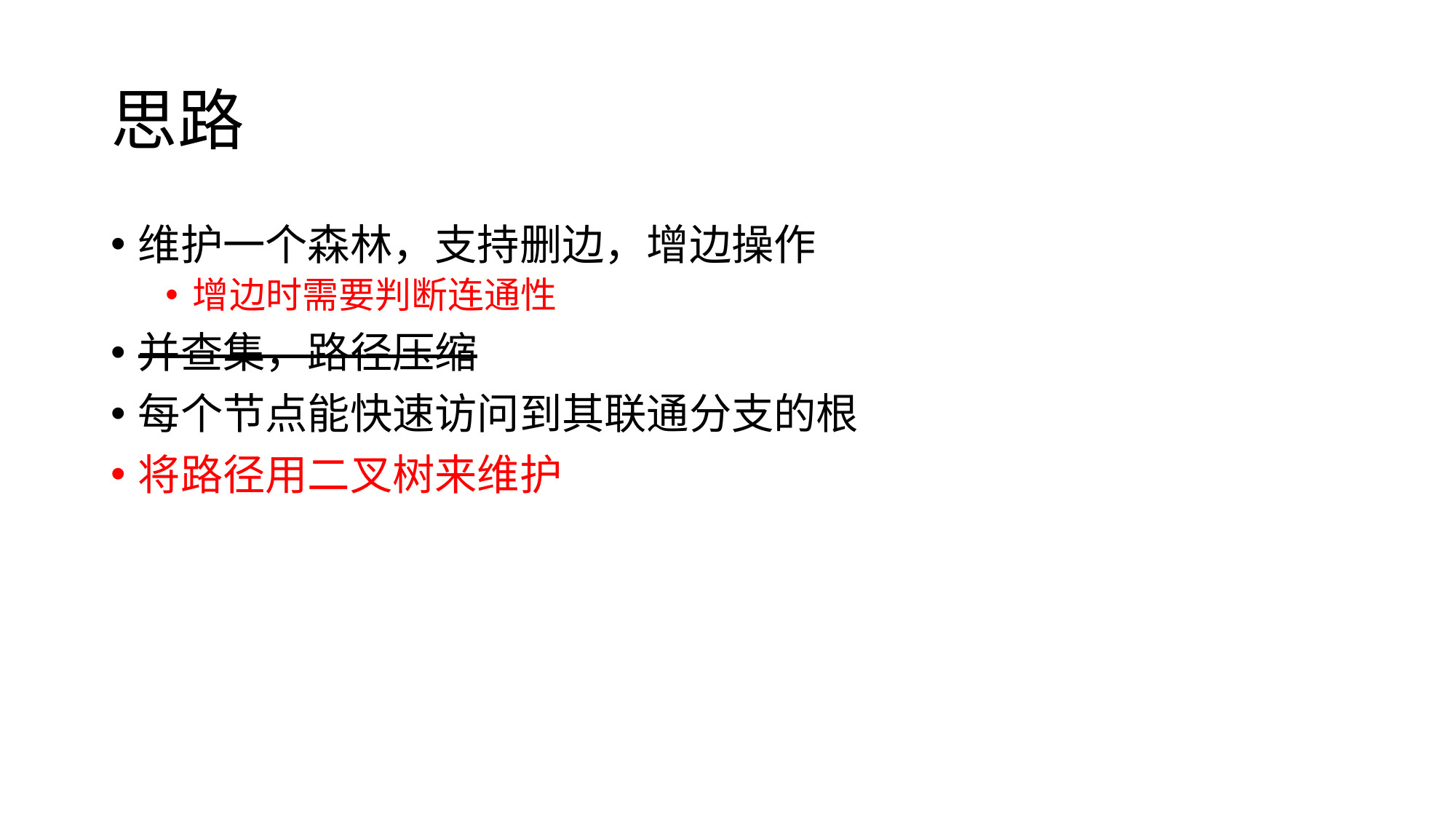

# 思路
维护一个森林，支持删边，增边操作
增边时需要判断连通性
并查集，路径压缩
每个节点能快速访问到其联通分支的根
将路径用二叉树来维护